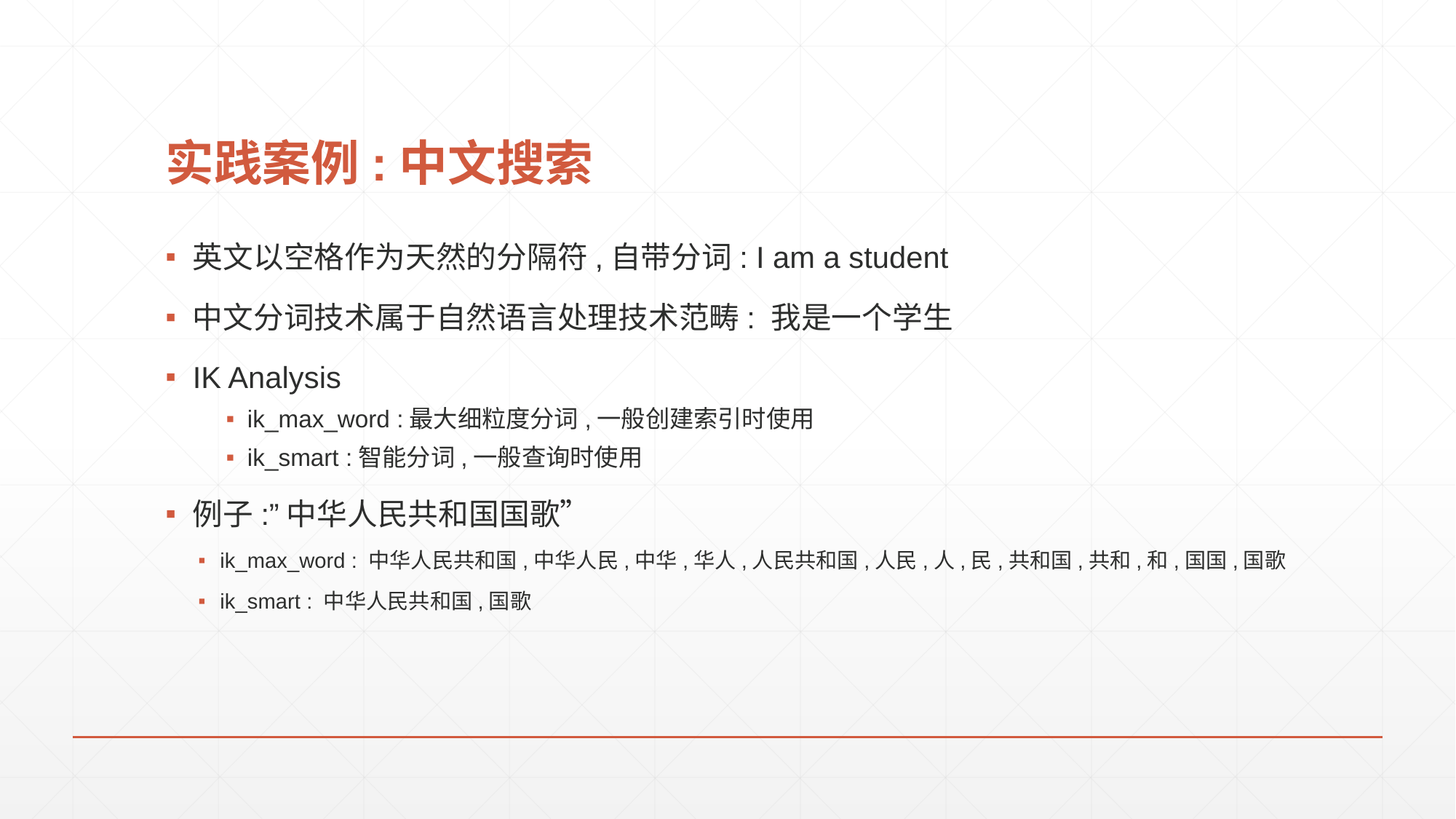

# 实践案例:中文搜索
英文以空格作为天然的分隔符,自带分词: I am a student
中文分词技术属于自然语言处理技术范畴: 我是一个学生
IK Analysis
ik_max_word :最大细粒度分词,一般创建索引时使用
ik_smart :智能分词,一般查询时使用
例子:”中华人民共和国国歌”
ik_max_word : 中华人民共和国,中华人民,中华,华人,人民共和国,人民,人,民,共和国,共和,和,国国,国歌
ik_smart : 中华人民共和国,国歌